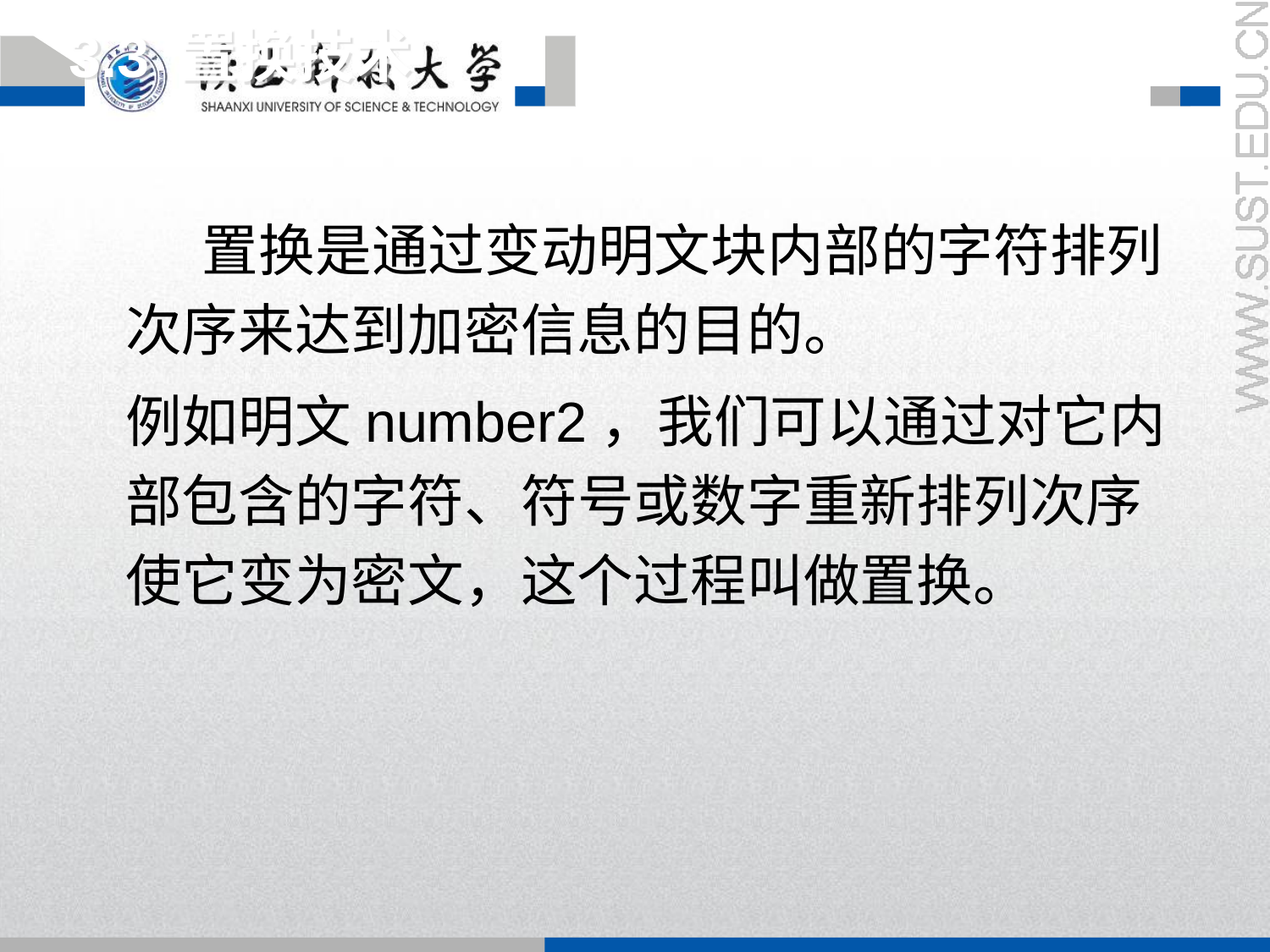

3.3 置换技术
	     置换是通过变动明文块内部的字符排列次序来达到加密信息的目的。
	例如明文number2，我们可以通过对它内部包含的字符、符号或数字重新排列次序使它变为密文，这个过程叫做置换。